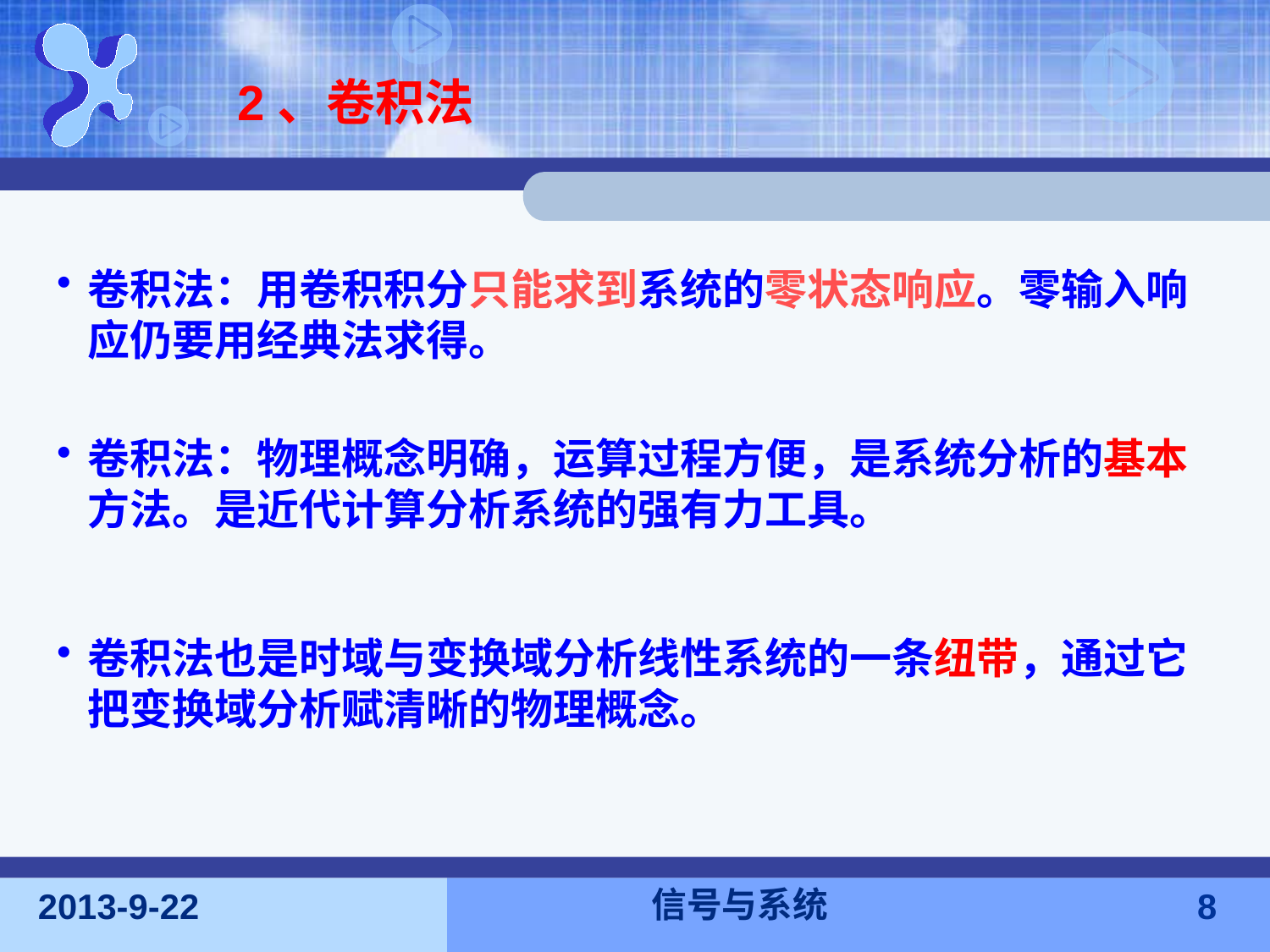

# 2、卷积法
卷积法：用卷积积分只能求到系统的零状态响应。零输入响应仍要用经典法求得。
卷积法：物理概念明确，运算过程方便，是系统分析的基本方法。是近代计算分析系统的强有力工具。
卷积法也是时域与变换域分析线性系统的一条纽带，通过它把变换域分析赋清晰的物理概念。
信号与系统
2013-9-22
8